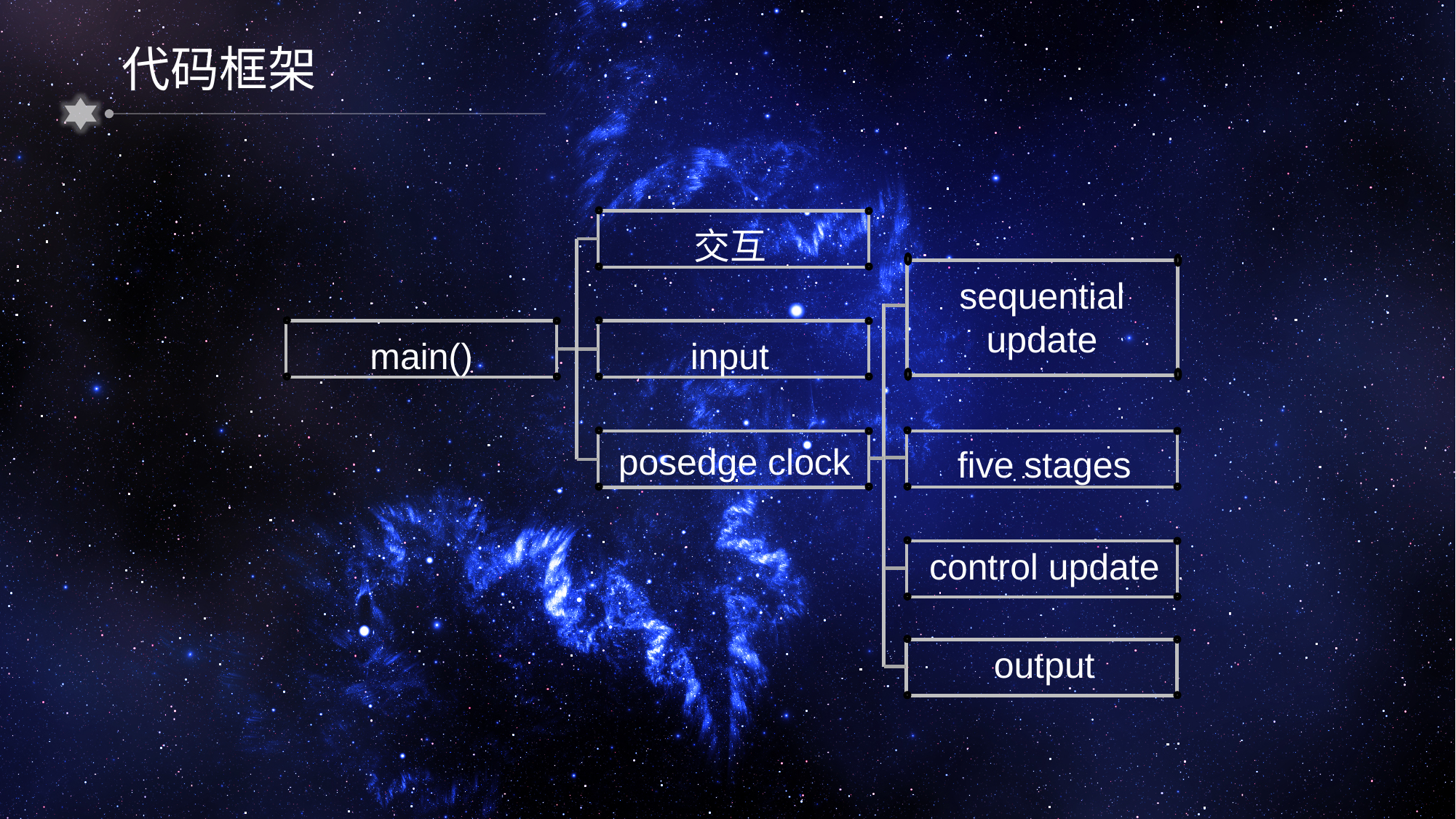

代码框架

交互

sequential
update

main()
input

posedge clock
five stages
control update

output